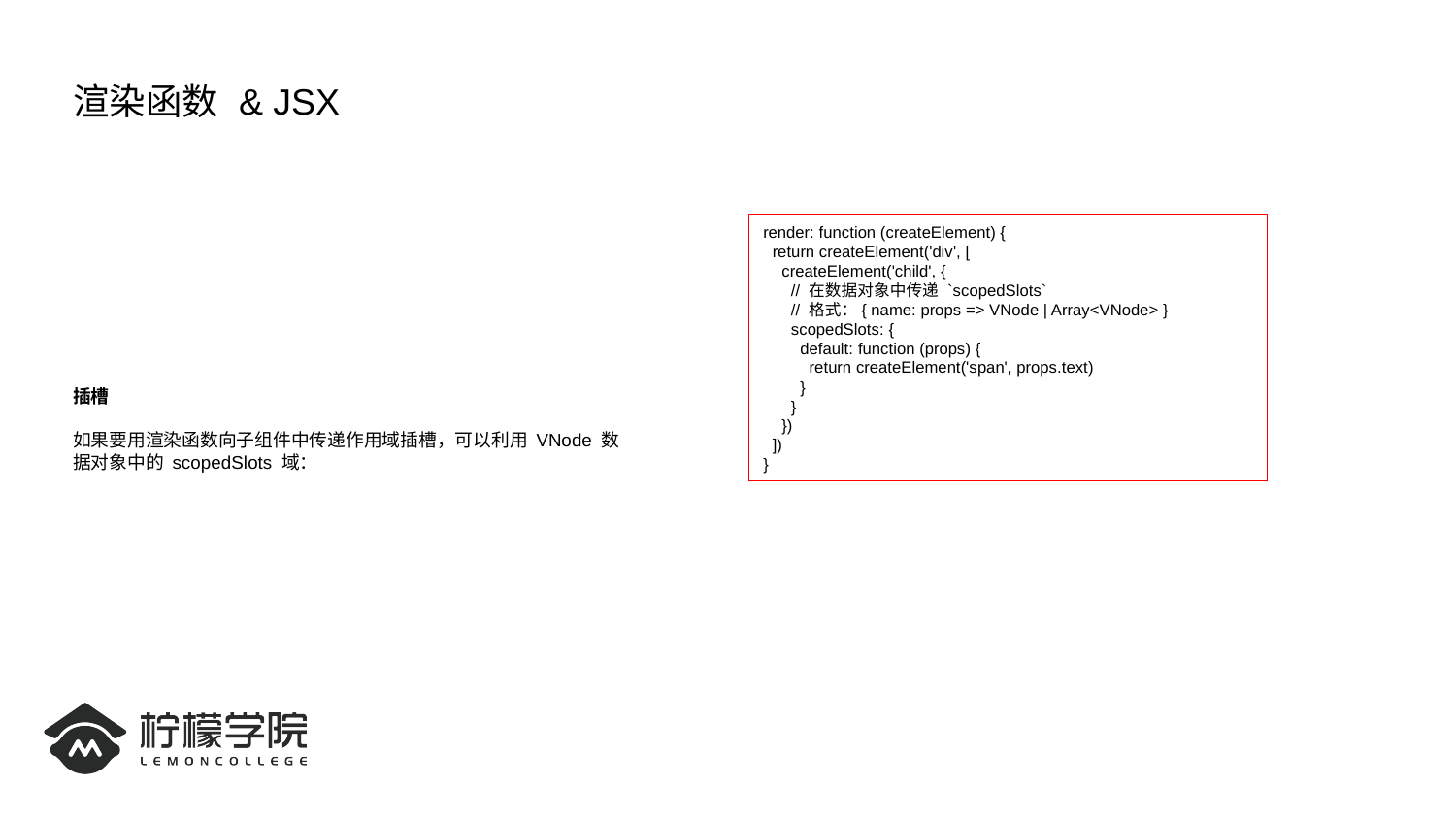

# 渲染函数 & JSX
插槽

如果要用渲染函数向子组件中传递作用域插槽，可以利用 VNode 数据对象中的 scopedSlots 域：
render: function (createElement) {
  return createElement('div', [
    createElement('child', {
      // 在数据对象中传递 `scopedSlots`
      // 格式：{ name: props => VNode | Array<VNode> }
      scopedSlots: {
        default: function (props) {
          return createElement('span', props.text)
        }
      }
    })
  ])
}